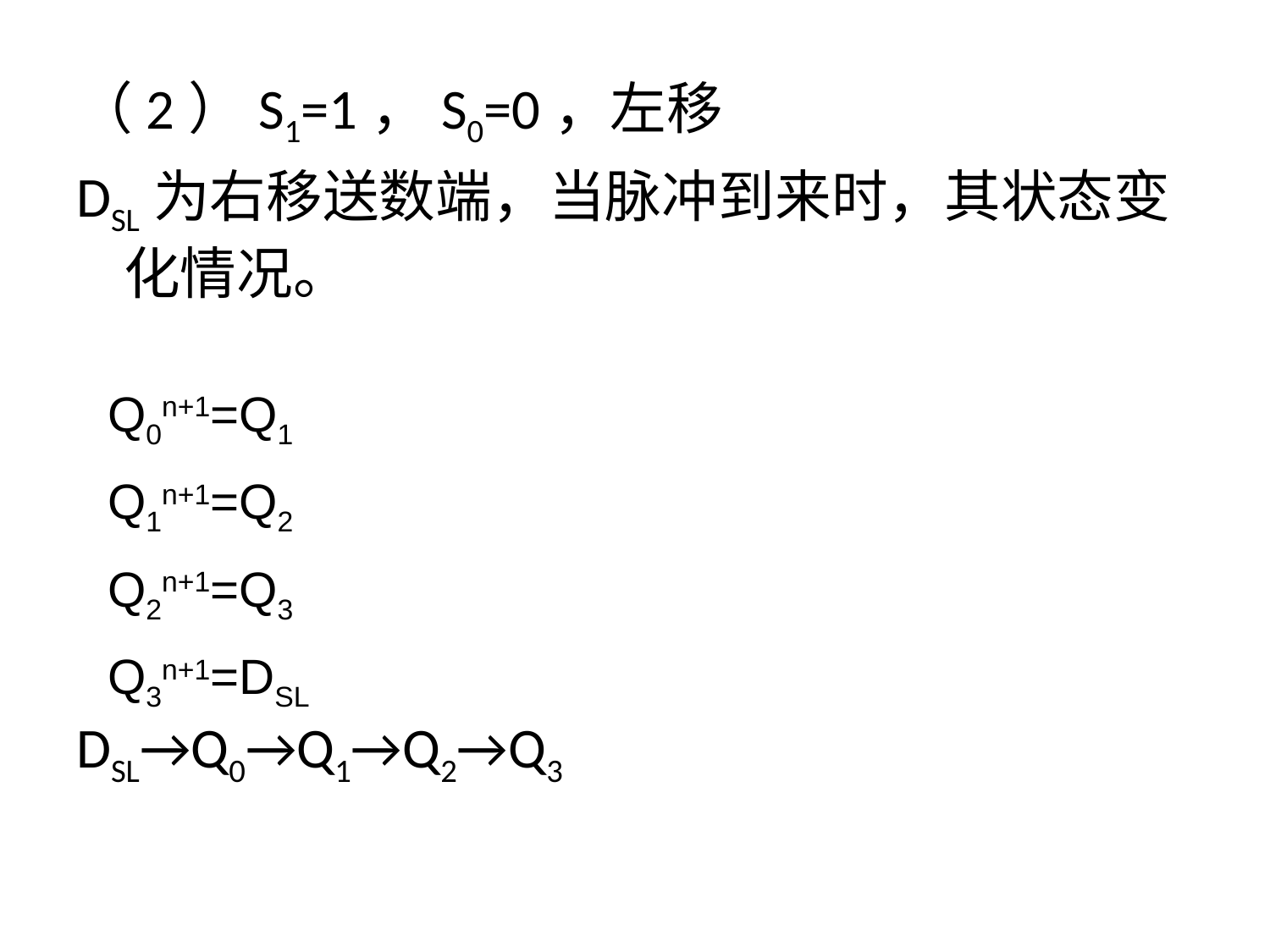

（2）S1=1，S0=0，左移
DSL为右移送数端，当脉冲到来时，其状态变化情况。

DSL→Q0→Q1→Q2→Q3
Q0n+1=Q1
Q1n+1=Q2
Q2n+1=Q3
Q3n+1=DSL